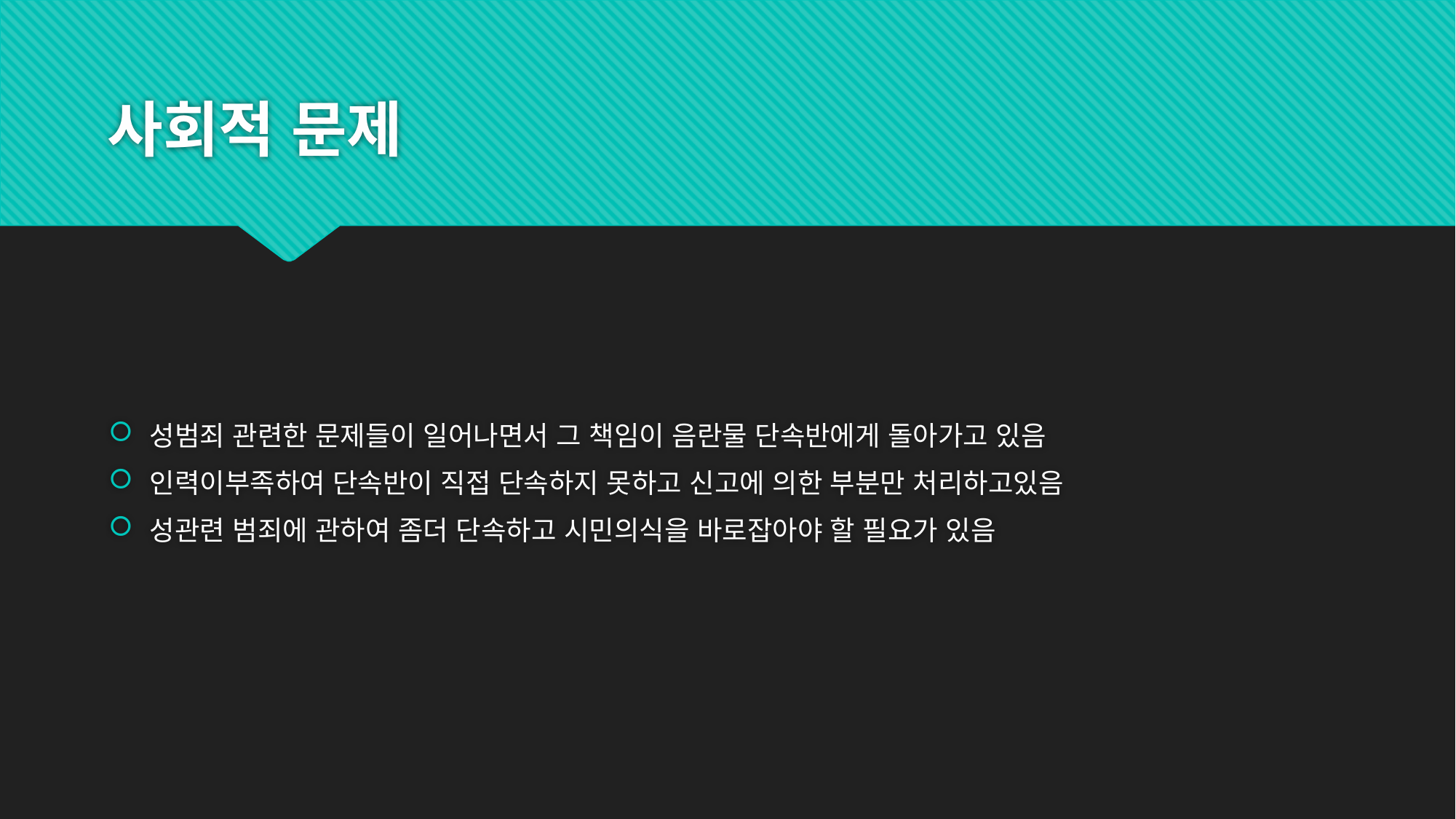

# 사회적 문제
성범죄 관련한 문제들이 일어나면서 그 책임이 음란물 단속반에게 돌아가고 있음
인력이부족하여 단속반이 직접 단속하지 못하고 신고에 의한 부분만 처리하고있음
성관련 범죄에 관하여 좀더 단속하고 시민의식을 바로잡아야 할 필요가 있음